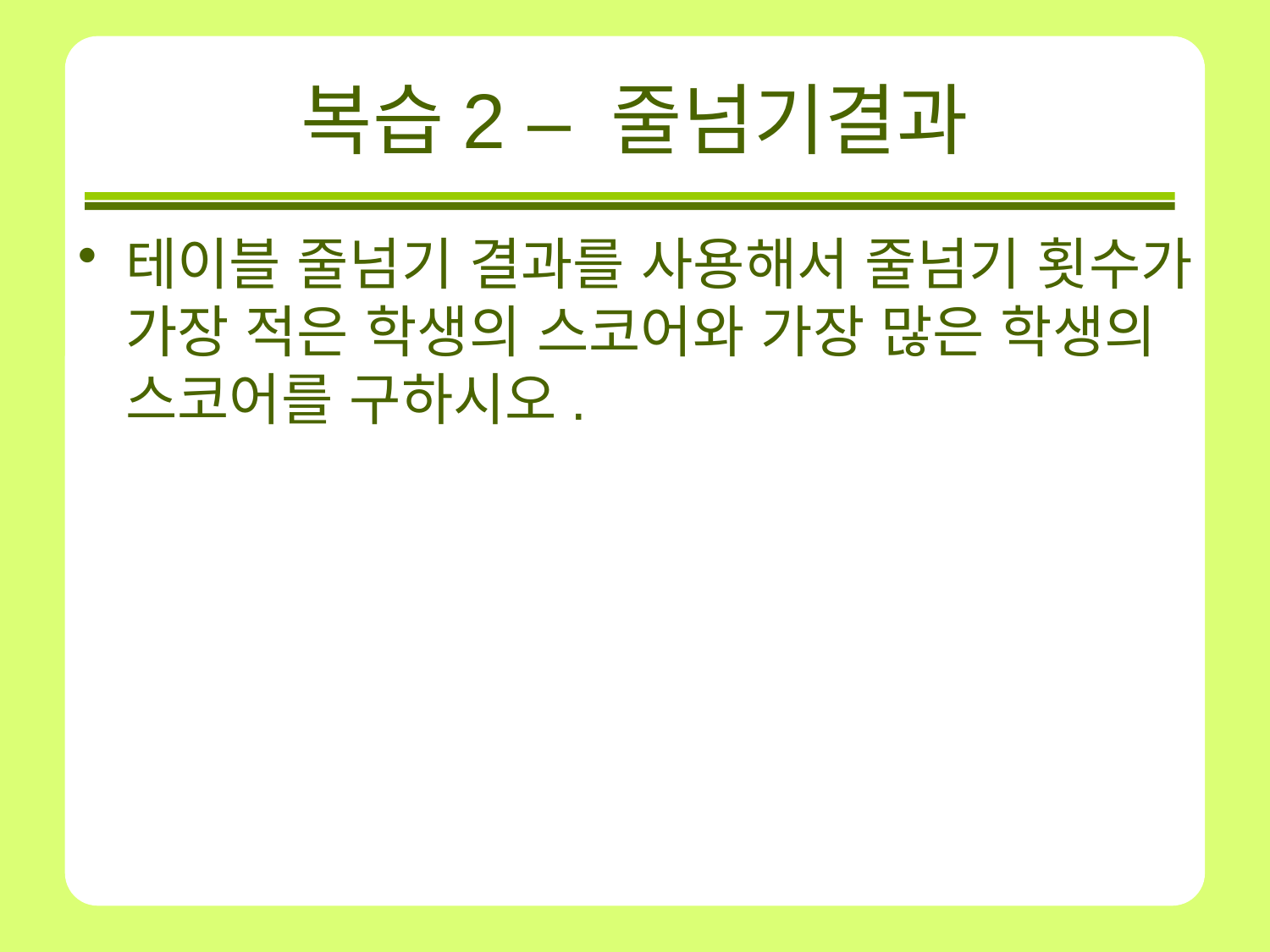

# 복습2 – 줄넘기결과
테이블 줄넘기 결과를 사용해서 줄넘기 횟수가 가장 적은 학생의 스코어와 가장 많은 학생의 스코어를 구하시오.